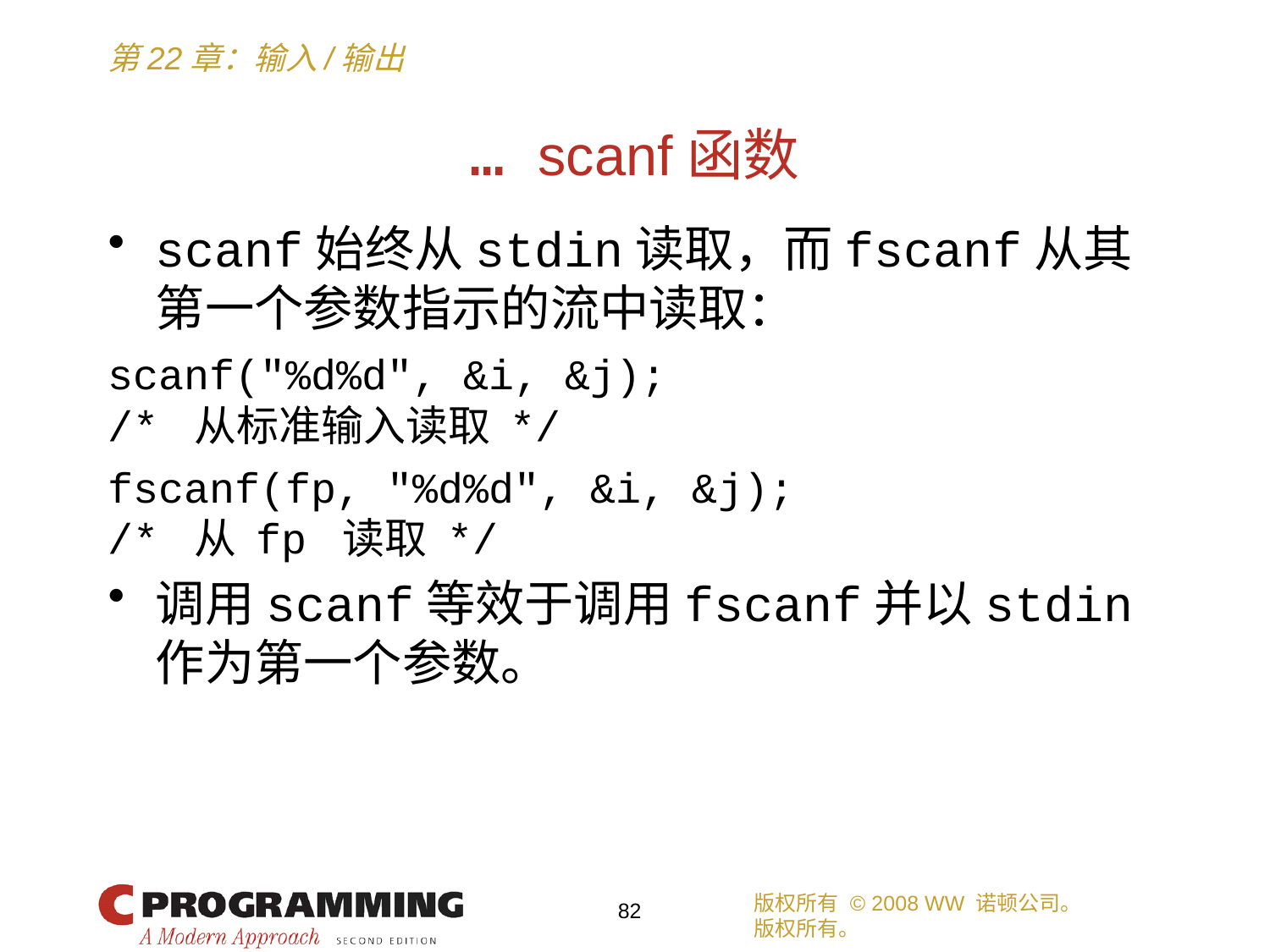

# … scanf函数
scanf始终从stdin读取，而fscanf从其第一个参数指示的流中读取：
scanf("%d%d", &i, &j);
/* 从标准输入读取 */
fscanf(fp, "%d%d", &i, &j);
/* 从 fp 读取 */
调用scanf等效于调用fscanf并以stdin作为第一个参数。
版权所有 © 2008 WW 诺顿公司。
版权所有。
82